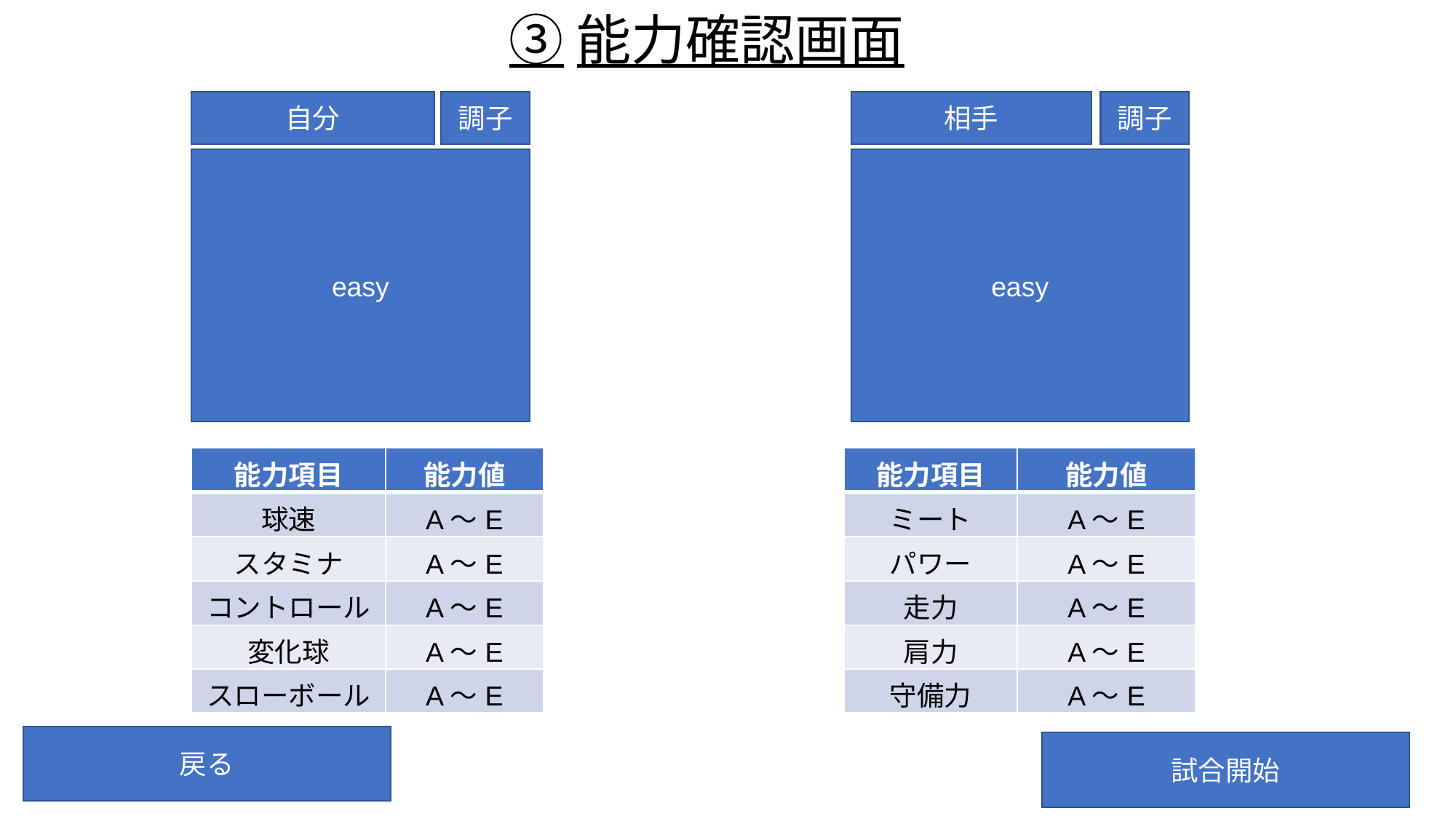

③能力確認画面
自分
調子
相手
調子
easy
easy
| 能力項目 | 能力値 |
| --- | --- |
| 球速 | A～E |
| スタミナ | A～E |
| コントロール | A～E |
| 変化球 | A～E |
| スローボール | A～E |
| 能力項目 | 能力値 |
| --- | --- |
| ミート | A～E |
| パワー | A～E |
| 走力 | A～E |
| 肩力 | A～E |
| 守備力 | A～E |
戻る
試合開始